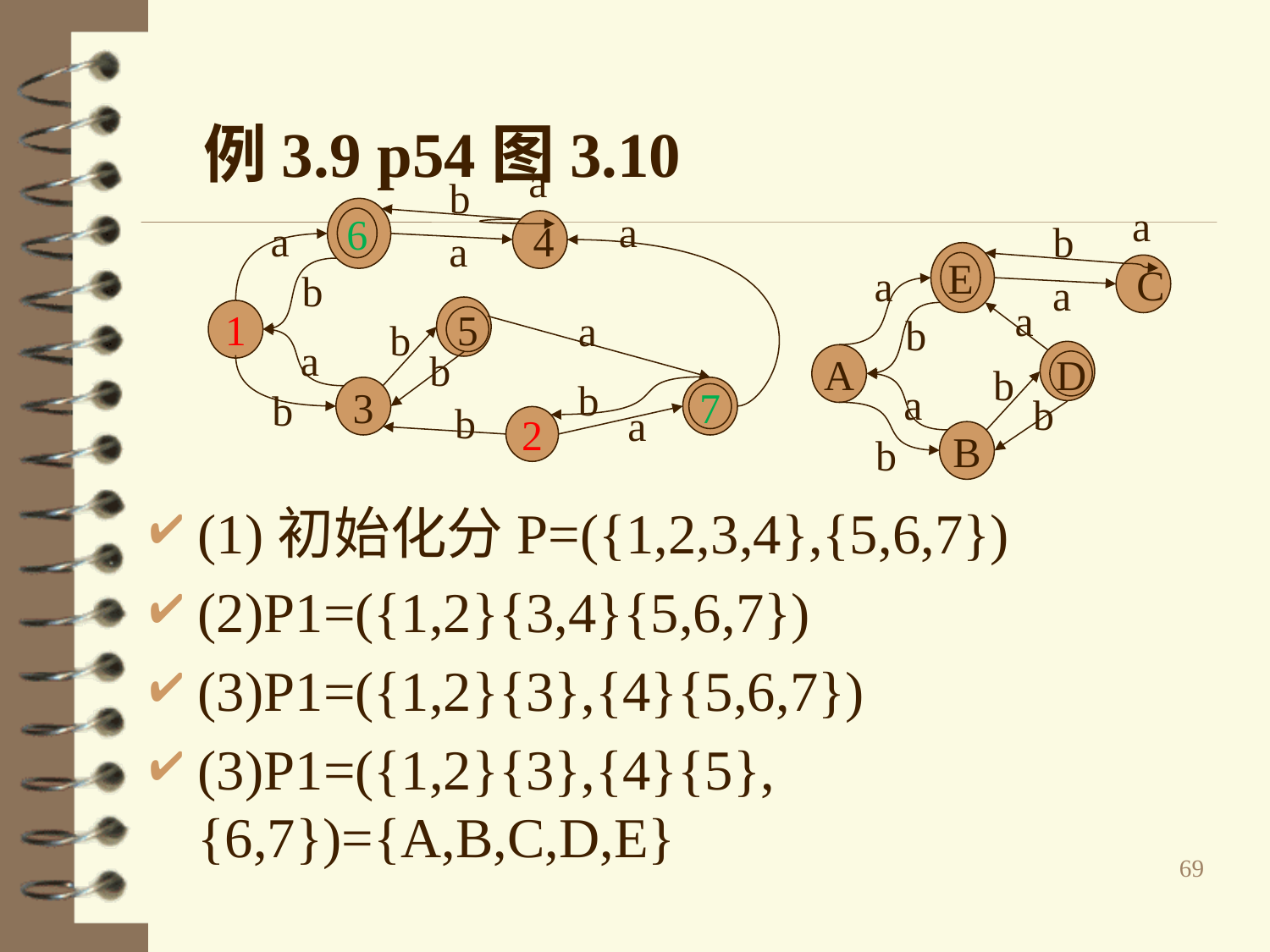

# 例3.9 p54图3.10
a
b
6
a
a
4
a
b

5
a
1
b
a
b
b
3

7
b
b
a
2
a
b
6
a
C
a
a
b

D
A
b
a
b
B
b
E
6

(1)初始化分P=({1,2,3,4},{5,6,7})
(2)P1=({1,2}{3,4}{5,6,7})
(3)P1=({1,2}{3},{4}{5,6,7})
(3)P1=({1,2}{3},{4}{5},{6,7})={A,B,C,D,E}

69